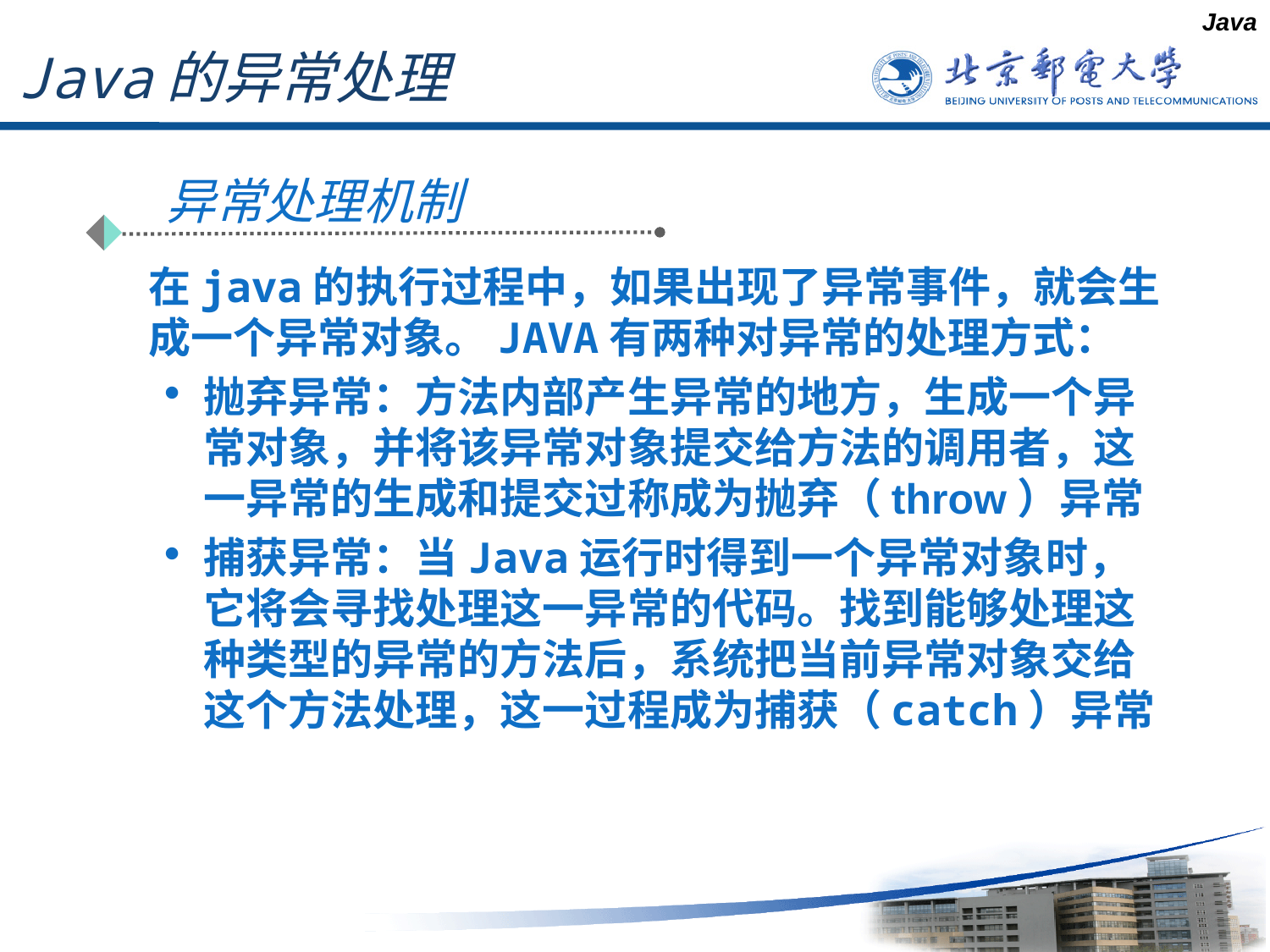

Java
# Java的异常处理

异常处理机制

    在java的执行过程中，如果出现了异常事件，就会生成一个异常对象。JAVA有两种对异常的处理方式：
抛弃异常：方法内部产生异常的地方，生成一个异常对象，并将该异常对象提交给方法的调用者，这一异常的生成和提交过称成为抛弃（throw）异常
捕获异常：当Java运行时得到一个异常对象时，它将会寻找处理这一异常的代码。找到能够处理这种类型的异常的方法后，系统把当前异常对象交给这个方法处理，这一过程成为捕获（catch）异常